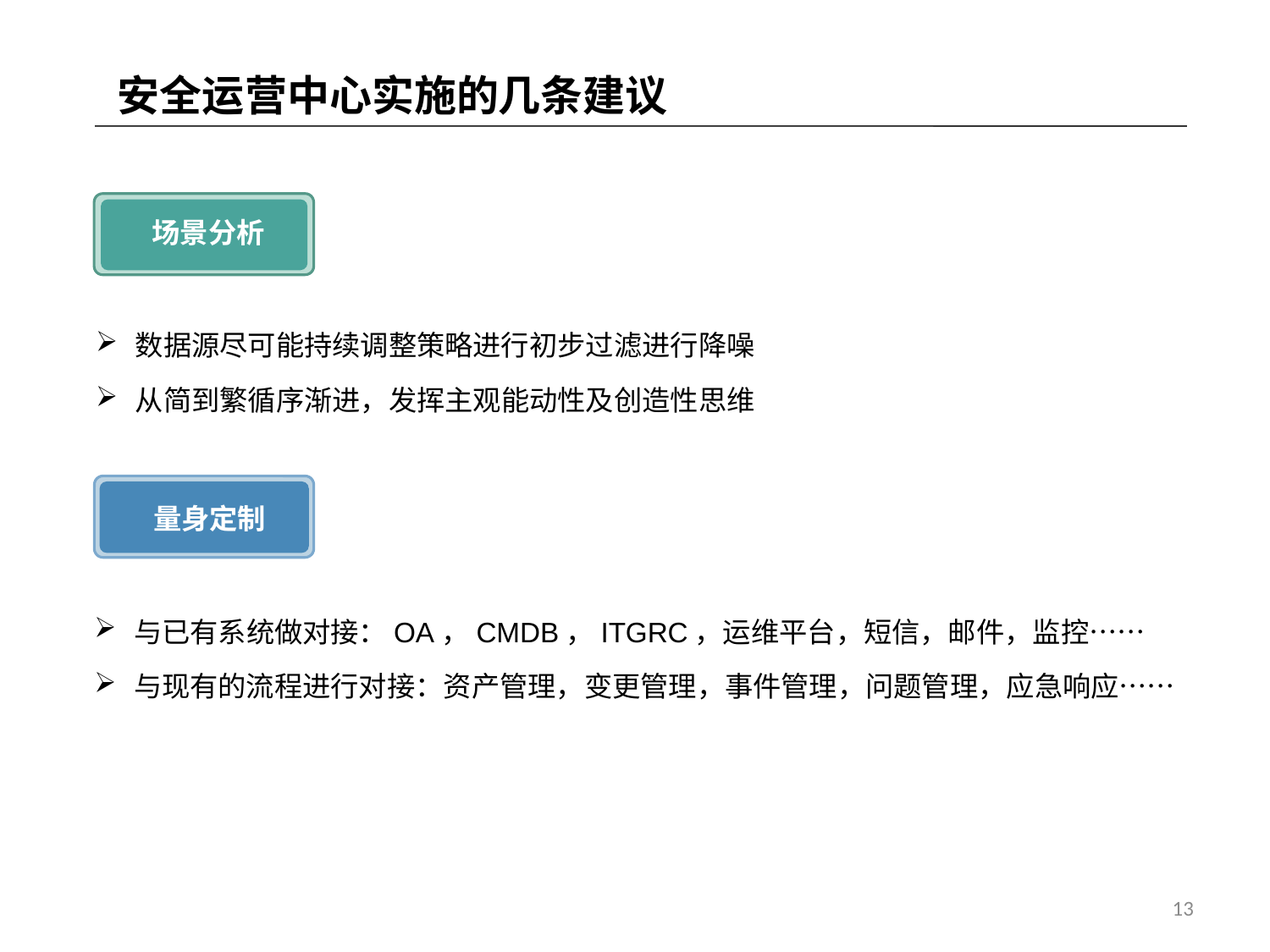

安全运营中心实施的几条建议

场景分析
数据源尽可能持续调整策略进行初步过滤进行降噪
从简到繁循序渐进，发挥主观能动性及创造性思维

量身定制
与已有系统做对接：OA，CMDB，ITGRC，运维平台，短信，邮件，监控……
与现有的流程进行对接：资产管理，变更管理，事件管理，问题管理，应急响应……
13